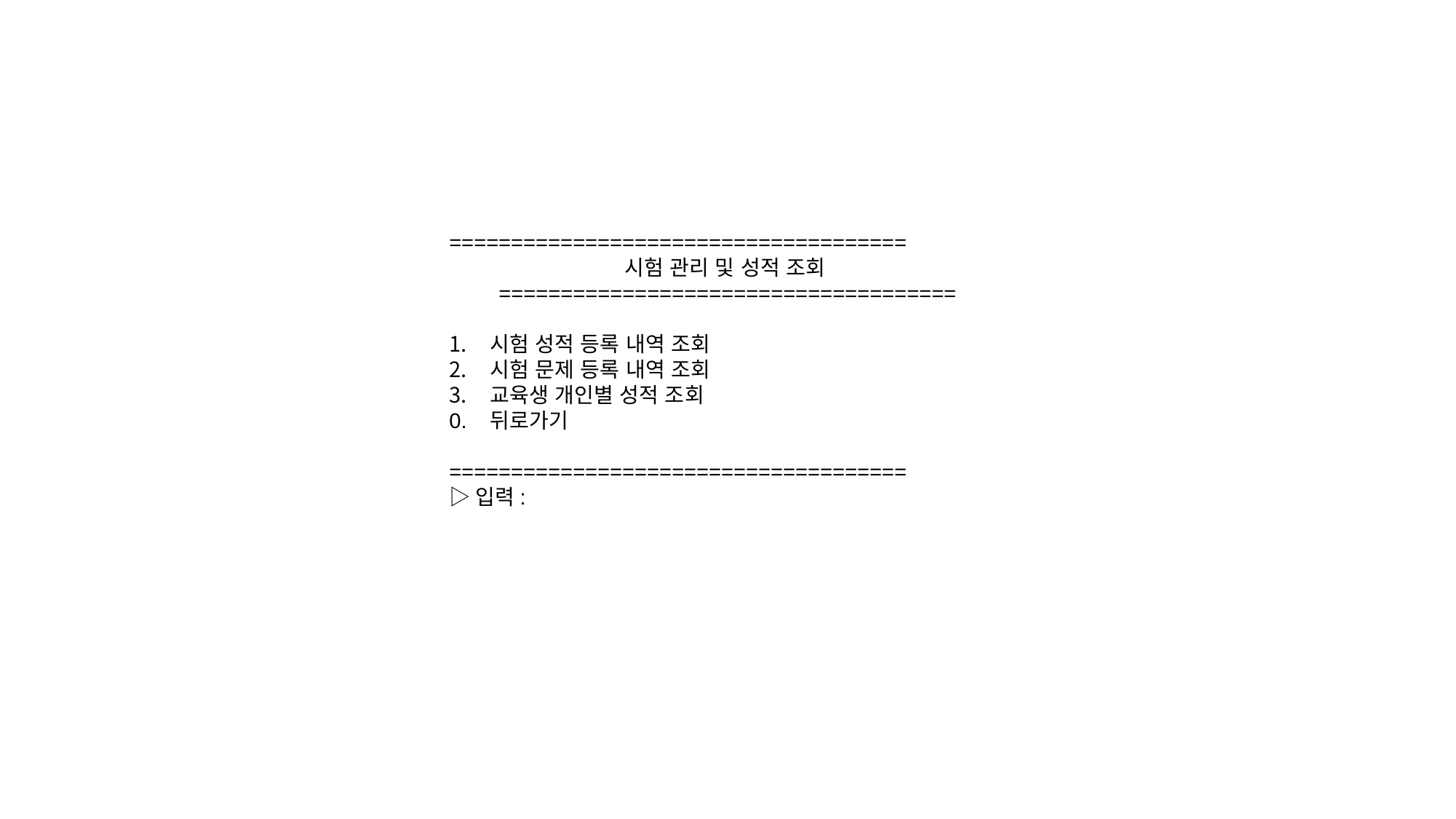

=====================================
시험 관리 및 성적 조회=====================================

시험 성적 등록 내역 조회
시험 문제 등록 내역 조회
교육생 개인별 성적 조회
0.   뒤로가기

=====================================
▷입력: